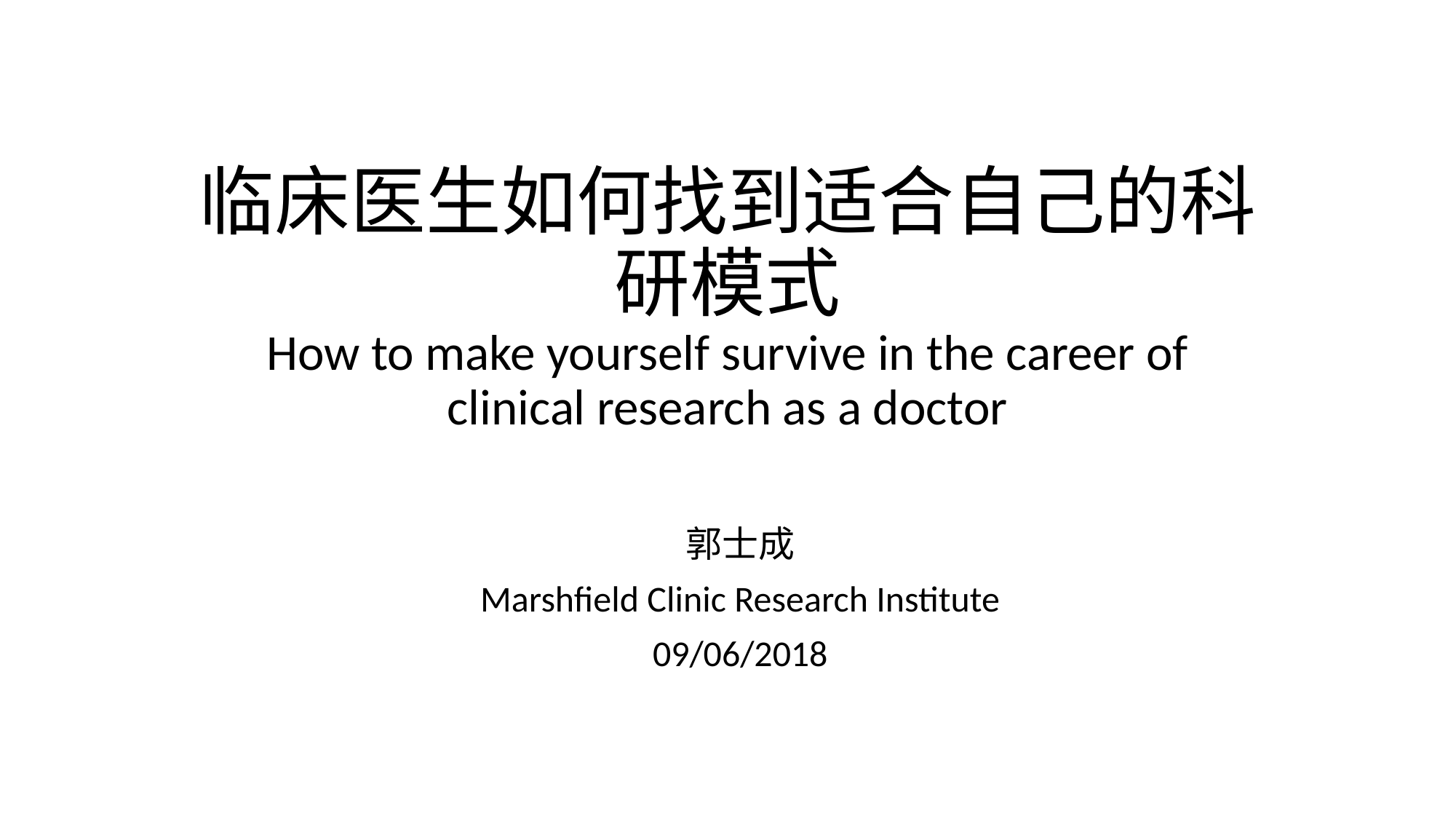

# 临床医生如何找到适合自己的科研模式 How to make yourself survive in the career of clinical research as a doctor
郭士成
Marshfield Clinic Research Institute
09/06/2018